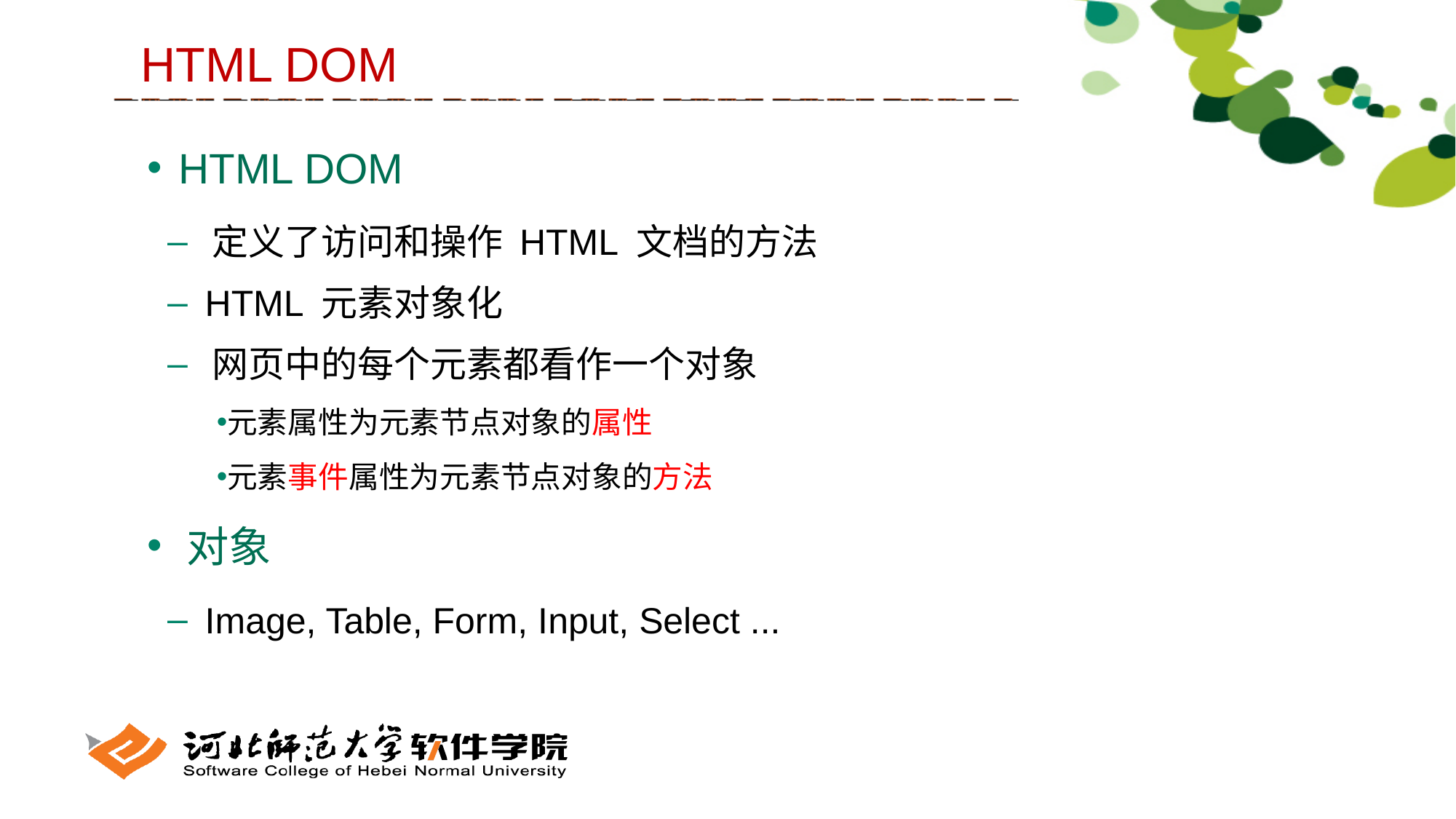

HTML DOM
 HTML DOM
 定义了访问和操作 HTML 文档的方法
 HTML 元素对象化
 网页中的每个元素都看作一个对象
元素属性为元素节点对象的属性
元素事件属性为元素节点对象的方法
 对象
 Image, Table, Form, Input, Select ...